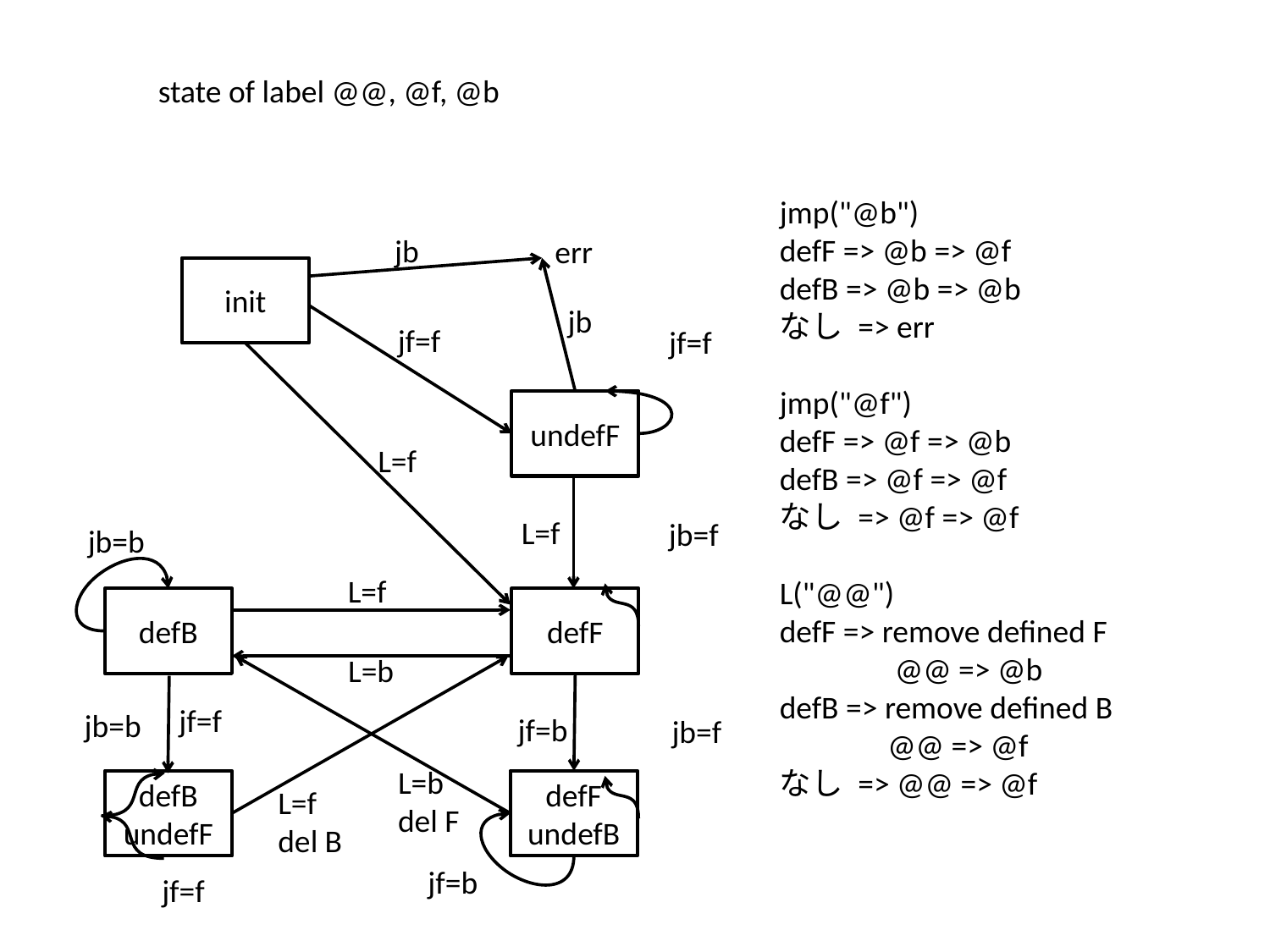

state of label @@, @f, @b
jmp("@b")
defF => @b => @f
defB => @b => @b
なし => err

jmp("@f")
defF => @f => @b
defB => @f => @f
なし => @f => @f

L("@@")
defF => remove defined F
                @@ => @b
defB => remove defined B
               @@ => @f
なし => @@ => @f
jb
err
init
jb
jf=f
jf=f
undefF
L=f
L=f
jb=f
jb=b
L=f
defB
defF
L=b
jf=f
jb=b
jf=b
jb=f
L=b
del F
defB
undefF
defF
undefB
L=f
del B
jf=b
jf=f